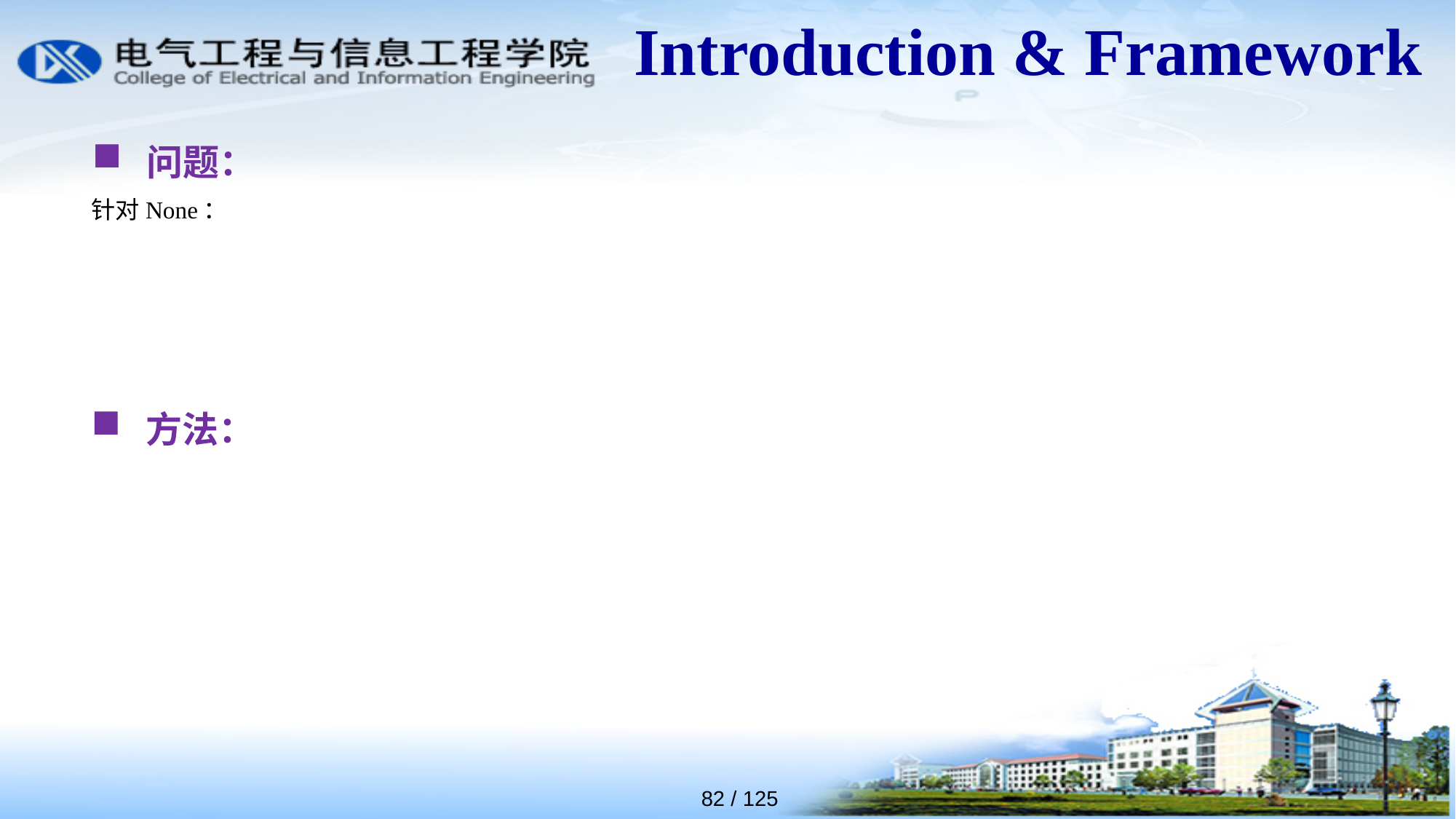

Introduction & Framework
问题：
针对None：

方法：

82 / 125